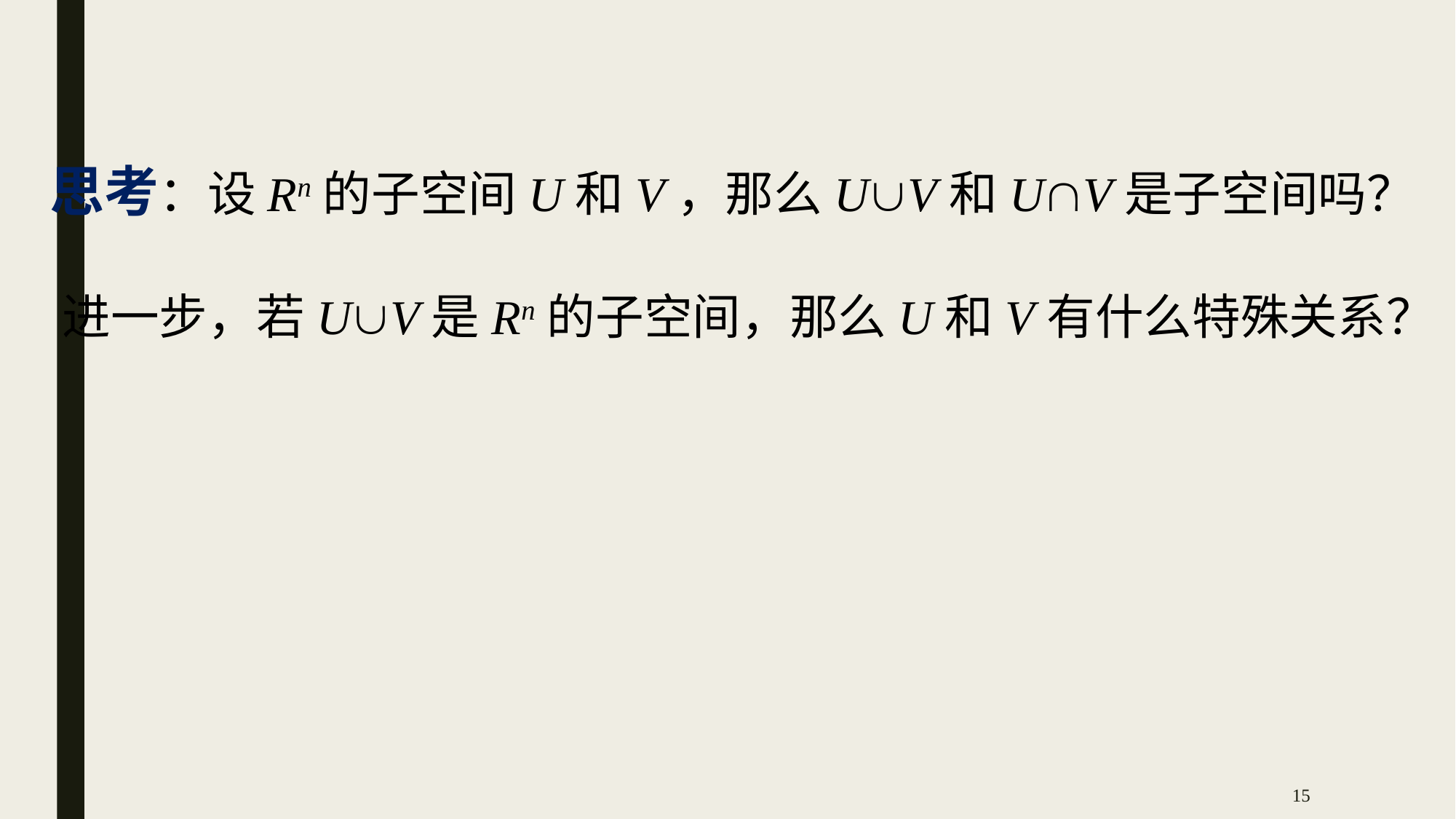

思考：设Rn的子空间U和V，那么U∪V和U∩V是子空间吗？
进一步，若U∪V是Rn的子空间，那么U和V有什么特殊关系？
15